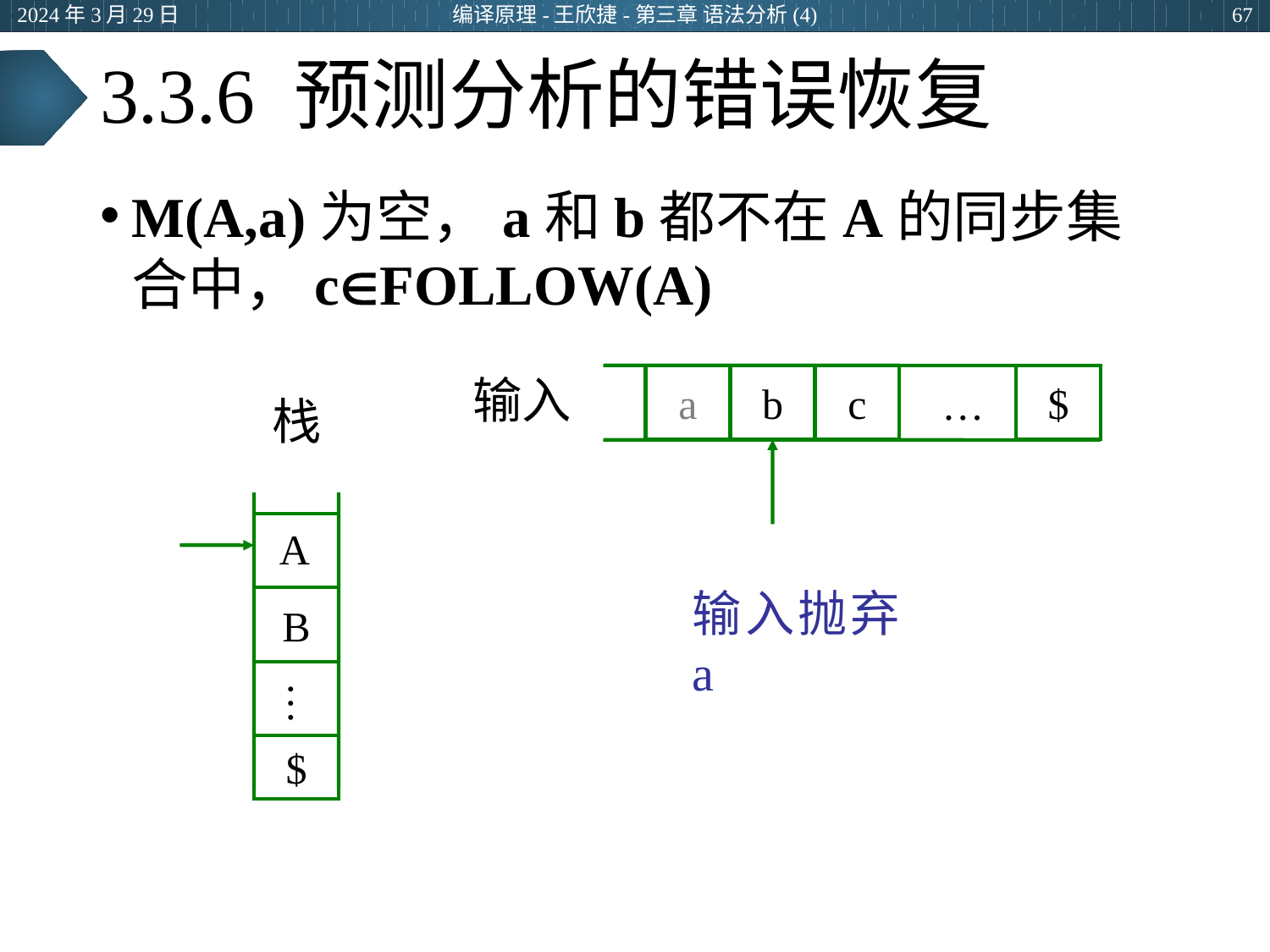

2024年3月29日
编译原理-王欣捷-第三章 语法分析(4)
67
# 3.3.6 预测分析的错误恢复
M(A,a)为空，a和b都不在A的同步集合中，c∈FOLLOW(A)

输入

a
b
c
$
…

栈

A
B

…
$

输入抛弃a